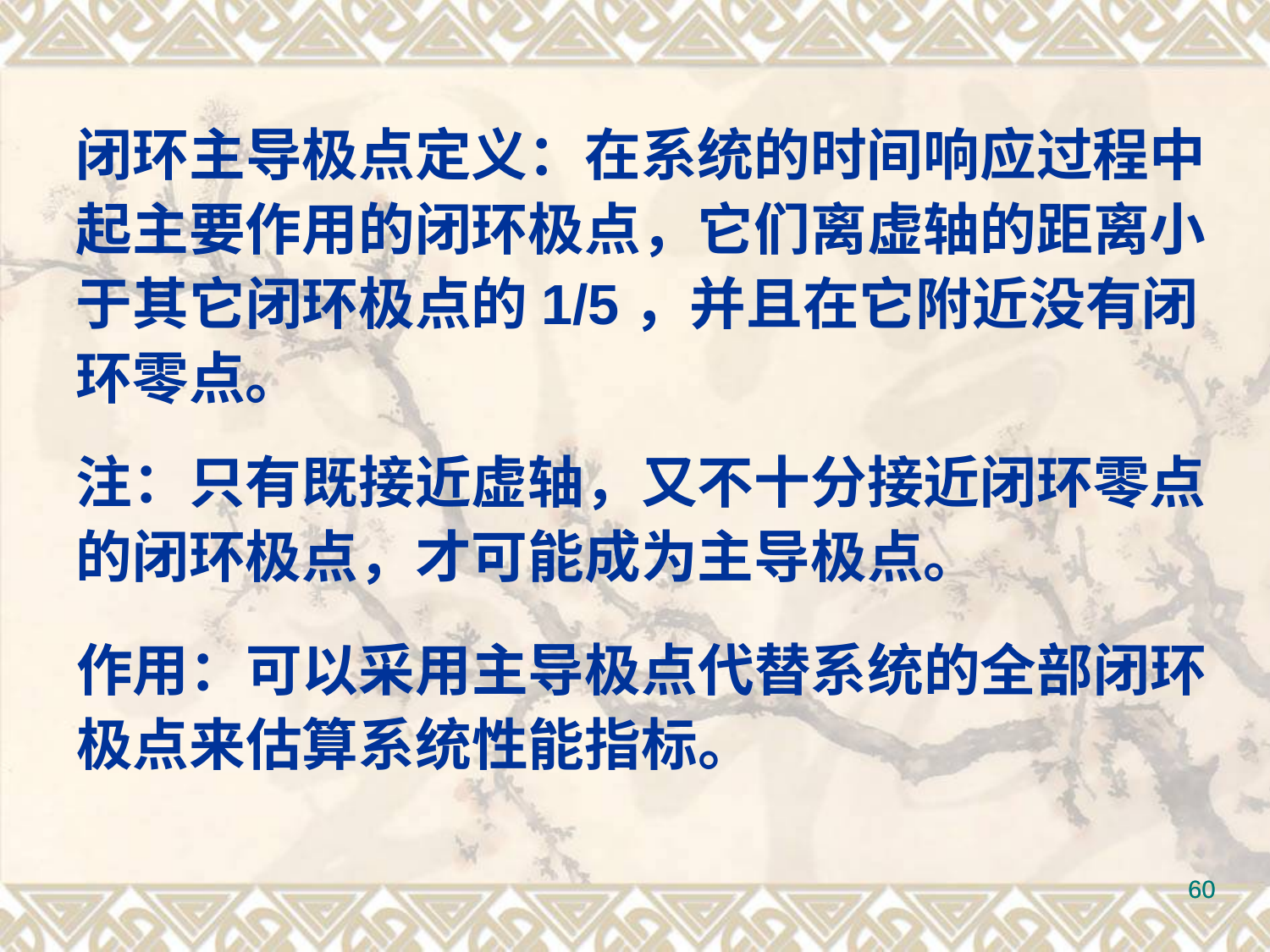

闭环主导极点定义：在系统的时间响应过程中起主要作用的闭环极点，它们离虚轴的距离小于其它闭环极点的1/5，并且在它附近没有闭环零点。
注：只有既接近虚轴，又不十分接近闭环零点的闭环极点，才可能成为主导极点。
作用：可以采用主导极点代替系统的全部闭环极点来估算系统性能指标。
60
60